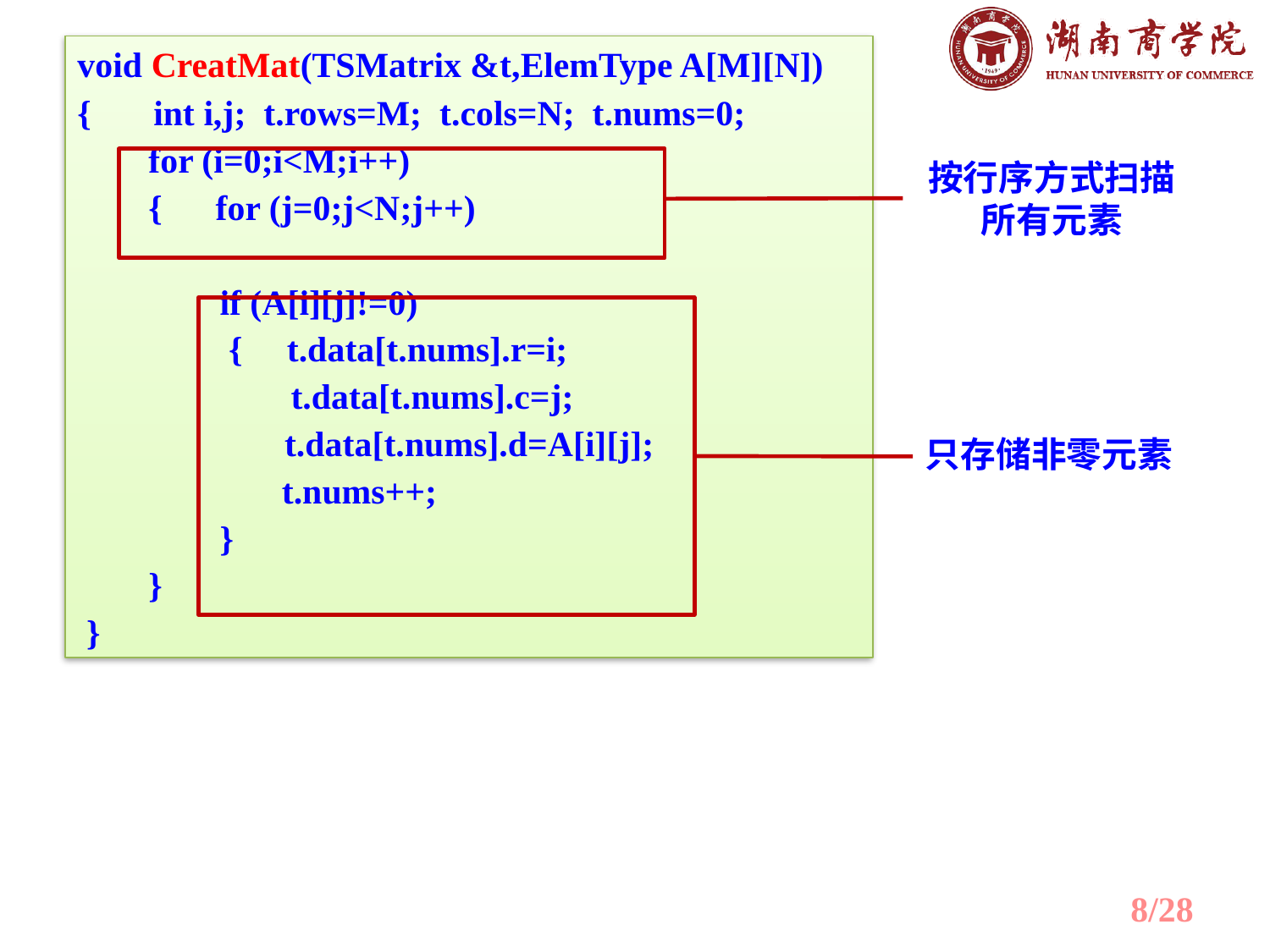

void CreatMat(TSMatrix &t,ElemType A[M][N])
{       int i,j;  t.rows=M;  t.cols=N;  t.nums=0;
        for (i=0;i<M;i++)
        {      for (j=0;j<N;j++)

                if (A[i][j]!=0)
                 {     t.data[t.nums].r=i;
                        t.data[t.nums].c=j;
     	         t.data[t.nums].d=A[i][j];
                       t.nums++;
                }
        }
 }

按行序方式扫描所有元素

只存储非零元素
8/28